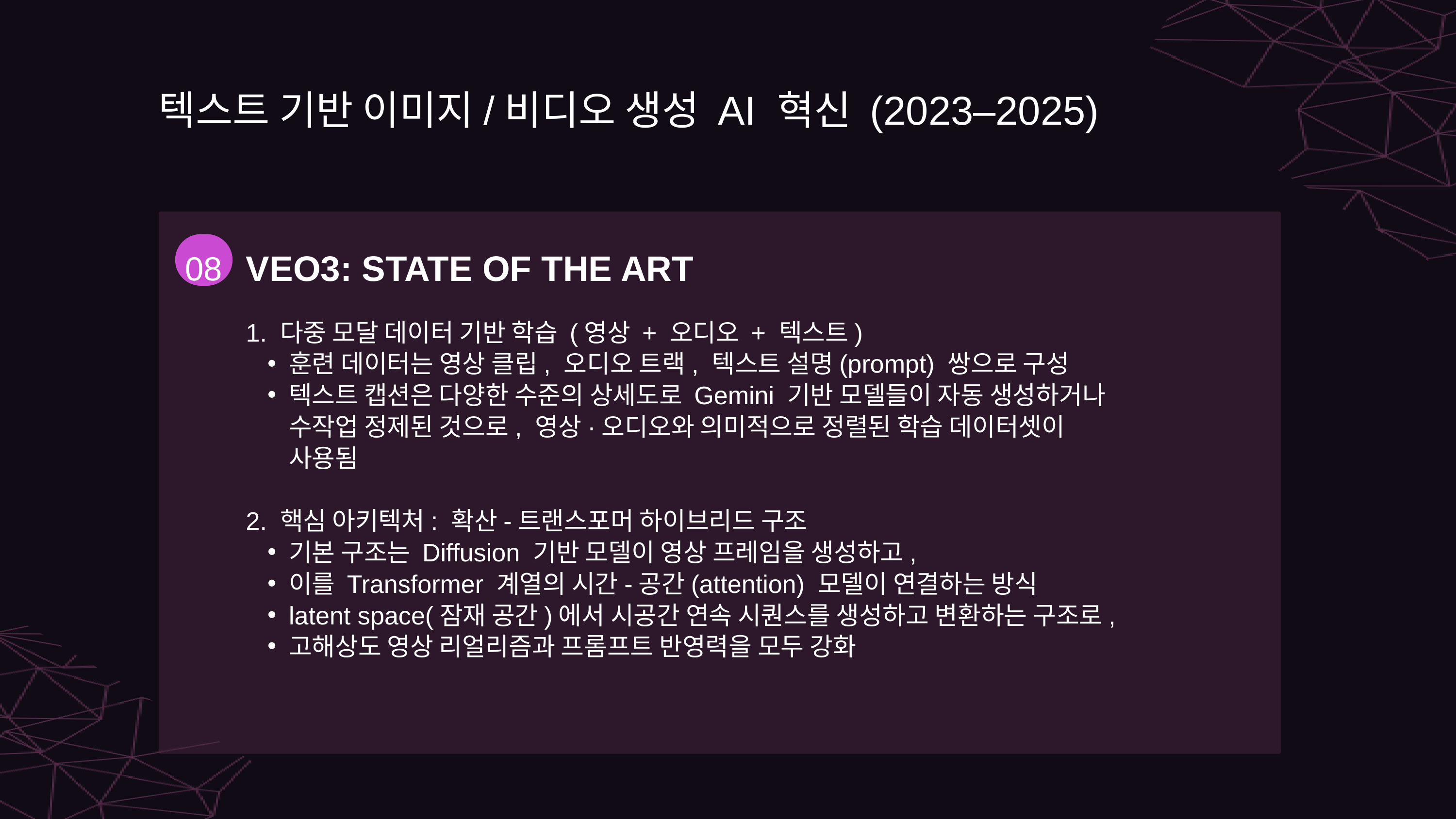

텍스트 기반 이미지/비디오 생성 AI 혁신 (2023–2025)

VEO3: STATE OF THE ART
08
1. 다중 모달 데이터 기반 학습 (영상 + 오디오 + 텍스트)
훈련 데이터는 영상 클립, 오디오 트랙, 텍스트 설명(prompt) 쌍으로 구성
텍스트 캡션은 다양한 수준의 상세도로 Gemini 기반 모델들이 자동 생성하거나 수작업 정제된 것으로, 영상·오디오와 의미적으로 정렬된 학습 데이터셋이 사용됨

2. 핵심 아키텍처: 확산-트랜스포머 하이브리드 구조
기본 구조는 Diffusion 기반 모델이 영상 프레임을 생성하고,
이를 Transformer 계열의 시간-공간(attention) 모델이 연결하는 방식
latent space(잠재 공간)에서 시공간 연속 시퀀스를 생성하고 변환하는 구조로,
고해상도 영상 리얼리즘과 프롬프트 반영력을 모두 강화